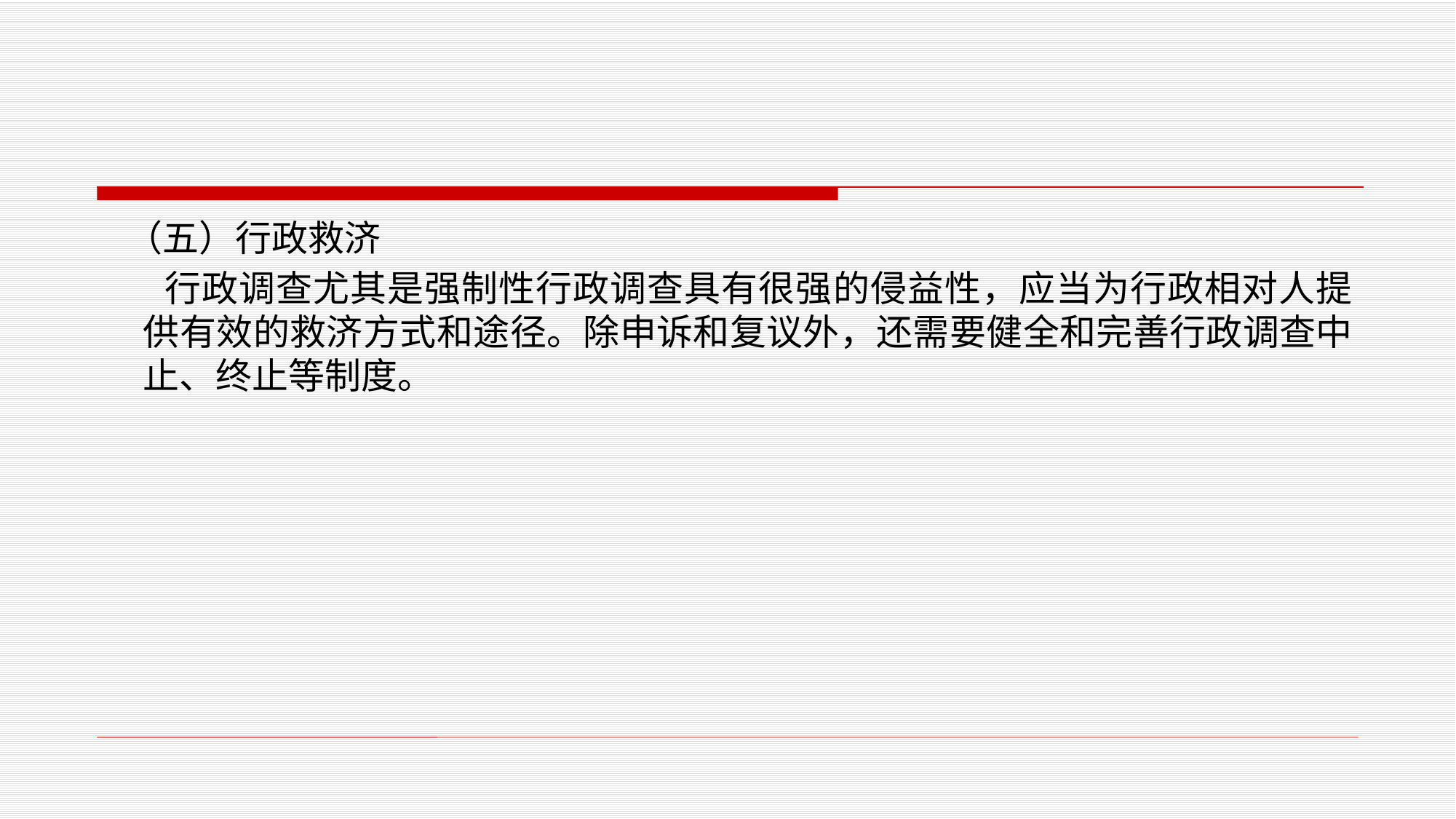

#
  （五）行政救济
      行政调查尤其是强制性行政调查具有很强的侵益性，应当为行政相对人提供有效的救济方式和途径。除申诉和复议外，还需要健全和完善行政调查中止、终止等制度。